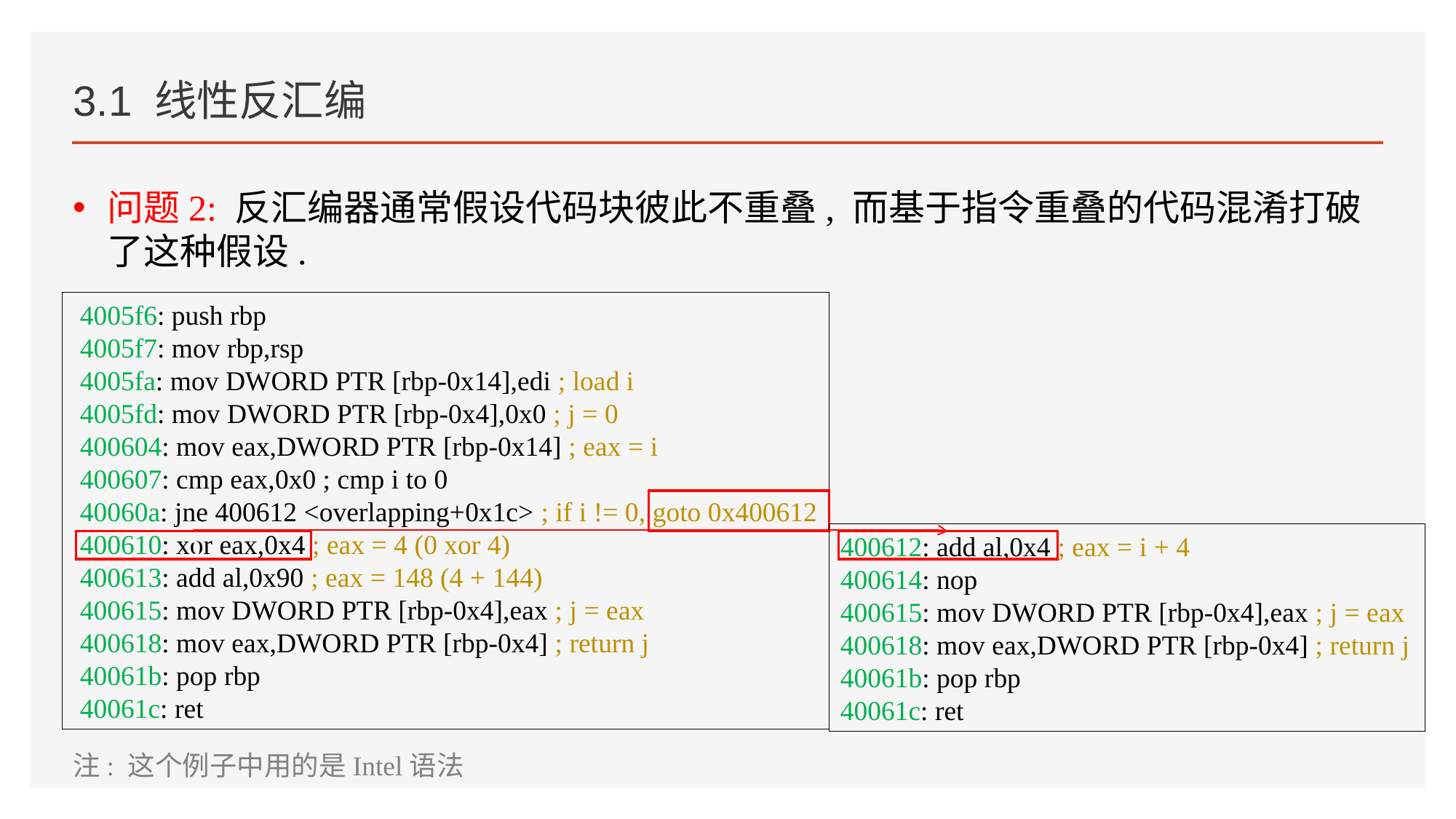

# 3.1 线性反汇编
问题2: 反汇编器通常假设代码块彼此不重叠, 而基于指令重叠的代码混淆打破了这种假设.
 4005f6: push rbp
 4005f7: mov rbp,rsp
 4005fa: mov DWORD PTR [rbp-0x14],edi ; load i
 4005fd: mov DWORD PTR [rbp-0x4],0x0 ; j = 0
 400604: mov eax,DWORD PTR [rbp-0x14] ; eax = i
 400607: cmp eax,0x0 ; cmp i to 0
 40060a: jne 400612 <overlapping+0x1c> ; if i != 0, goto 0x400612
 400610: xor eax,0x4 ; eax = 4 (0 xor 4)
 400613: add al,0x90 ; eax = 148 (4 + 144)
 400615: mov DWORD PTR [rbp-0x4],eax ; j = eax
 400618: mov eax,DWORD PTR [rbp-0x4] ; return j
 40061b: pop rbp
 40061c: ret

400612: add al,0x4 ; eax = i + 4
400614: nop
400615: mov DWORD PTR [rbp-0x4],eax ; j = eax
400618: mov eax,DWORD PTR [rbp-0x4] ; return j
40061b: pop rbp
40061c: ret
c

注: 这个例子中用的是Intel语法